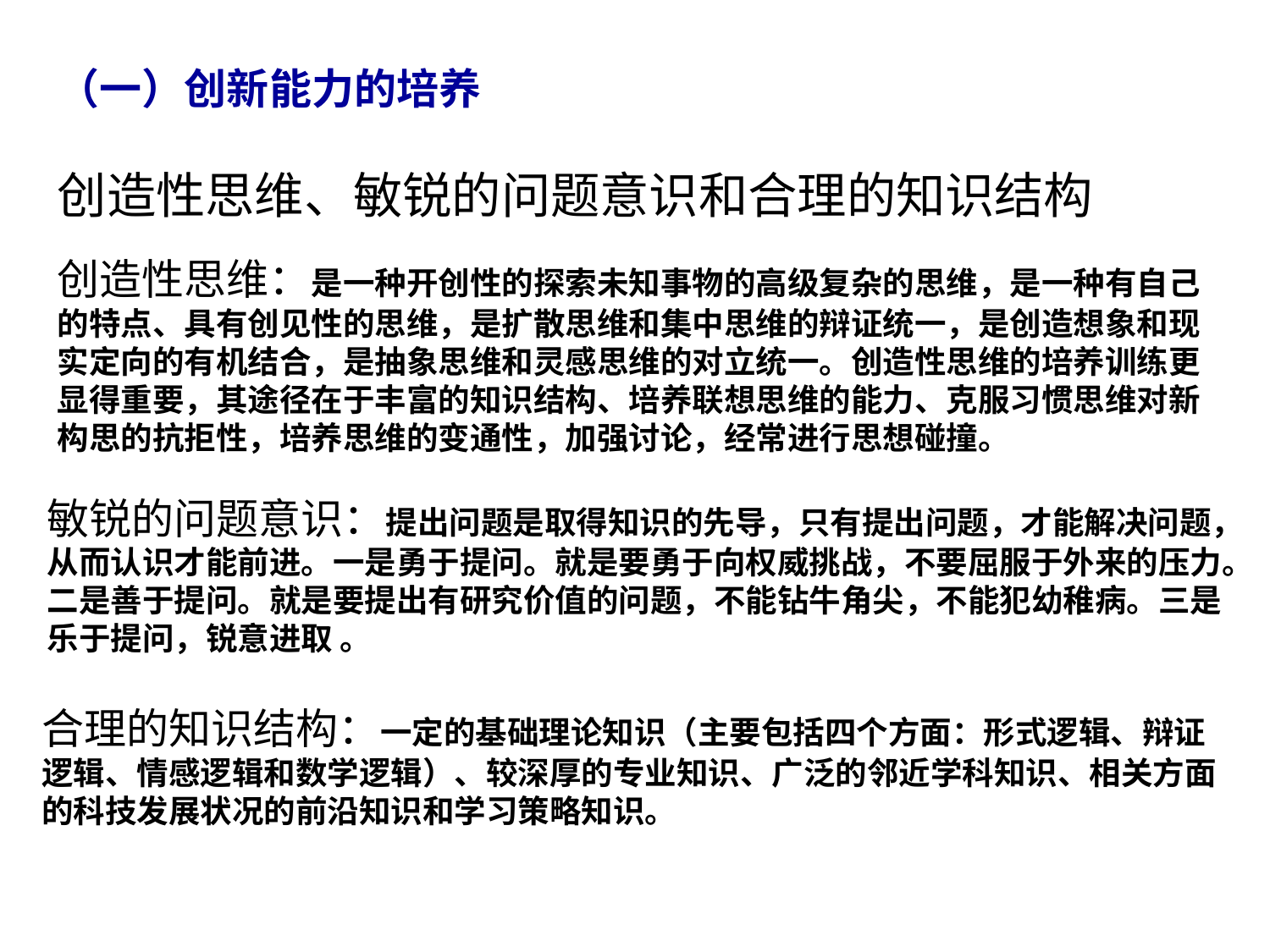

（一）创新能力的培养

创造性思维、敏锐的问题意识和合理的知识结构
创造性思维：是一种开创性的探索未知事物的高级复杂的思维，是一种有自己的特点、具有创见性的思维，是扩散思维和集中思维的辩证统一，是创造想象和现实定向的有机结合，是抽象思维和灵感思维的对立统一。创造性思维的培养训练更显得重要，其途径在于丰富的知识结构、培养联想思维的能力、克服习惯思维对新构思的抗拒性，培养思维的变通性，加强讨论，经常进行思想碰撞。
敏锐的问题意识：提出问题是取得知识的先导，只有提出问题，才能解决问题，从而认识才能前进。一是勇于提问。就是要勇于向权威挑战，不要屈服于外来的压力。二是善于提问。就是要提出有研究价值的问题，不能钻牛角尖，不能犯幼稚病。三是乐于提问，锐意进取 。
合理的知识结构：一定的基础理论知识（主要包括四个方面：形式逻辑、辩证
逻辑、情感逻辑和数学逻辑）、较深厚的专业知识、广泛的邻近学科知识、相关方面
的科技发展状况的前沿知识和学习策略知识。